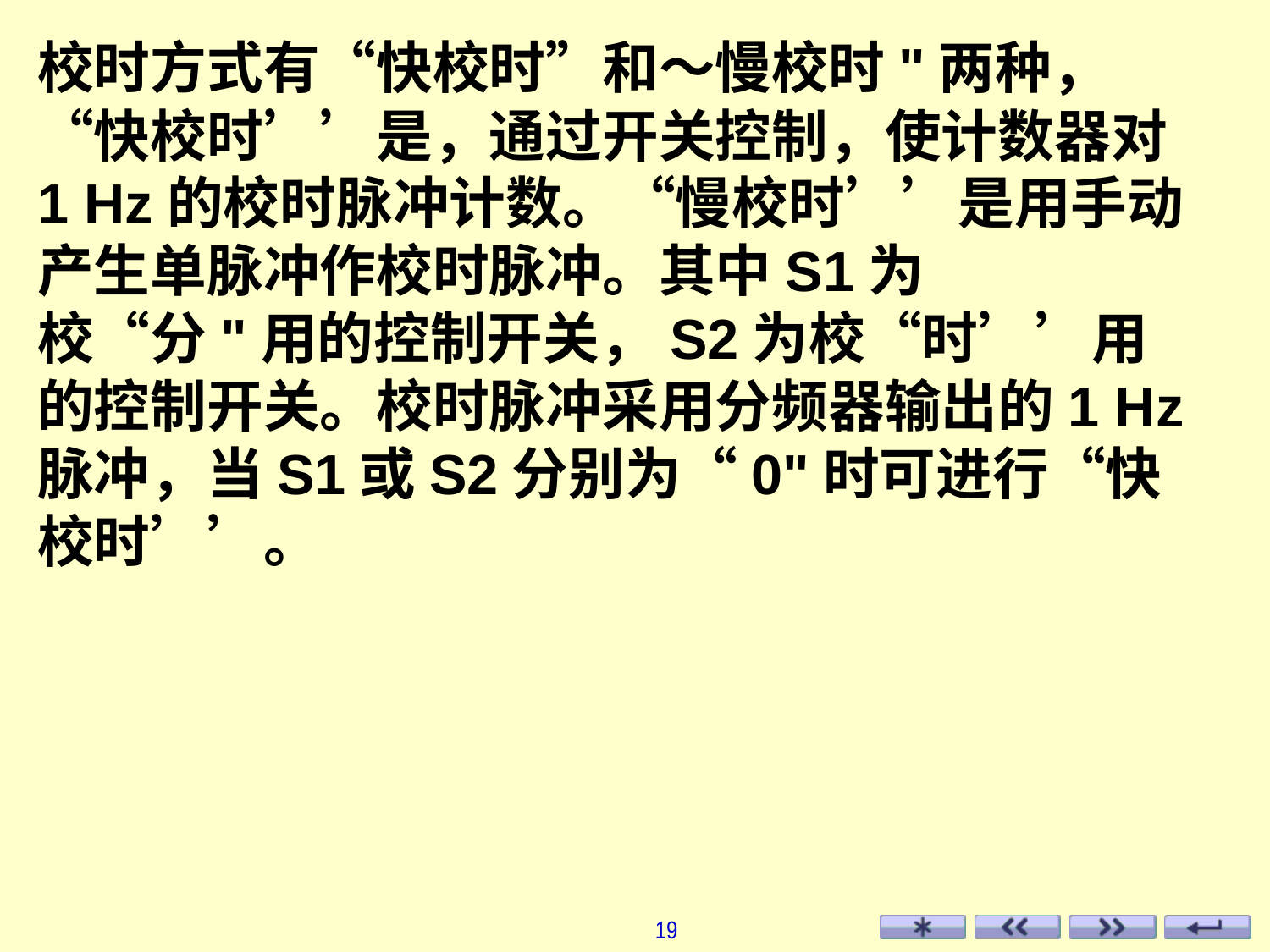

校时方式有“快校时”和～慢校时"两种，“快校时’’是，通过开关控制，使计数器对1 Hz的校时脉冲计数。“慢校时’’是用手动产生单脉冲作校时脉冲。其中S1为校“分"用的控制开关，S2为校“时’’用的控制开关。校时脉冲采用分频器输出的1 Hz脉冲，当S1或S2分别为“0"时可进行“快校时’’。